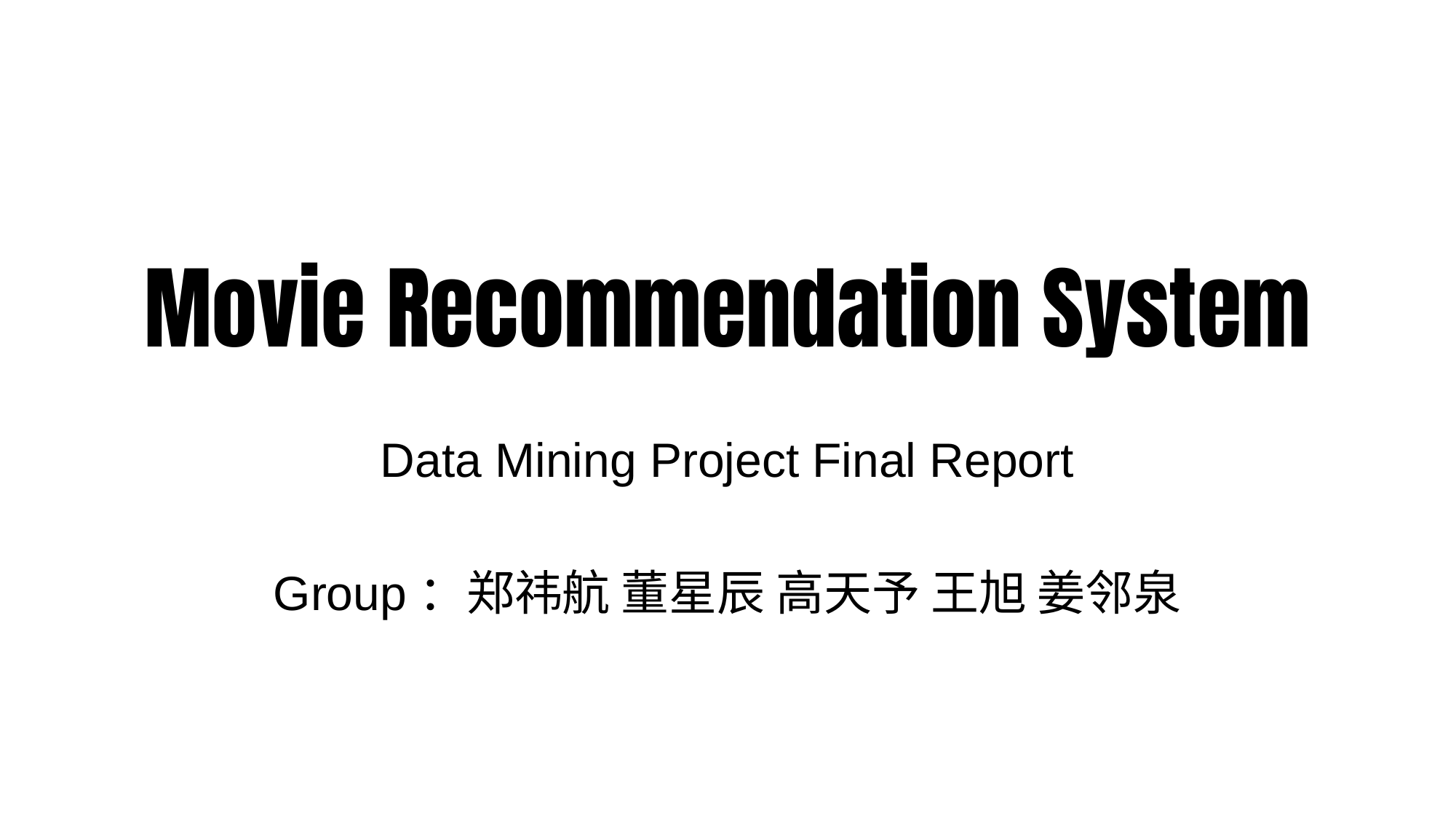

# Movie Recommendation System
Data Mining Project Final Report

Group：郑祎航 董星辰 高天予 王旭 姜邻泉